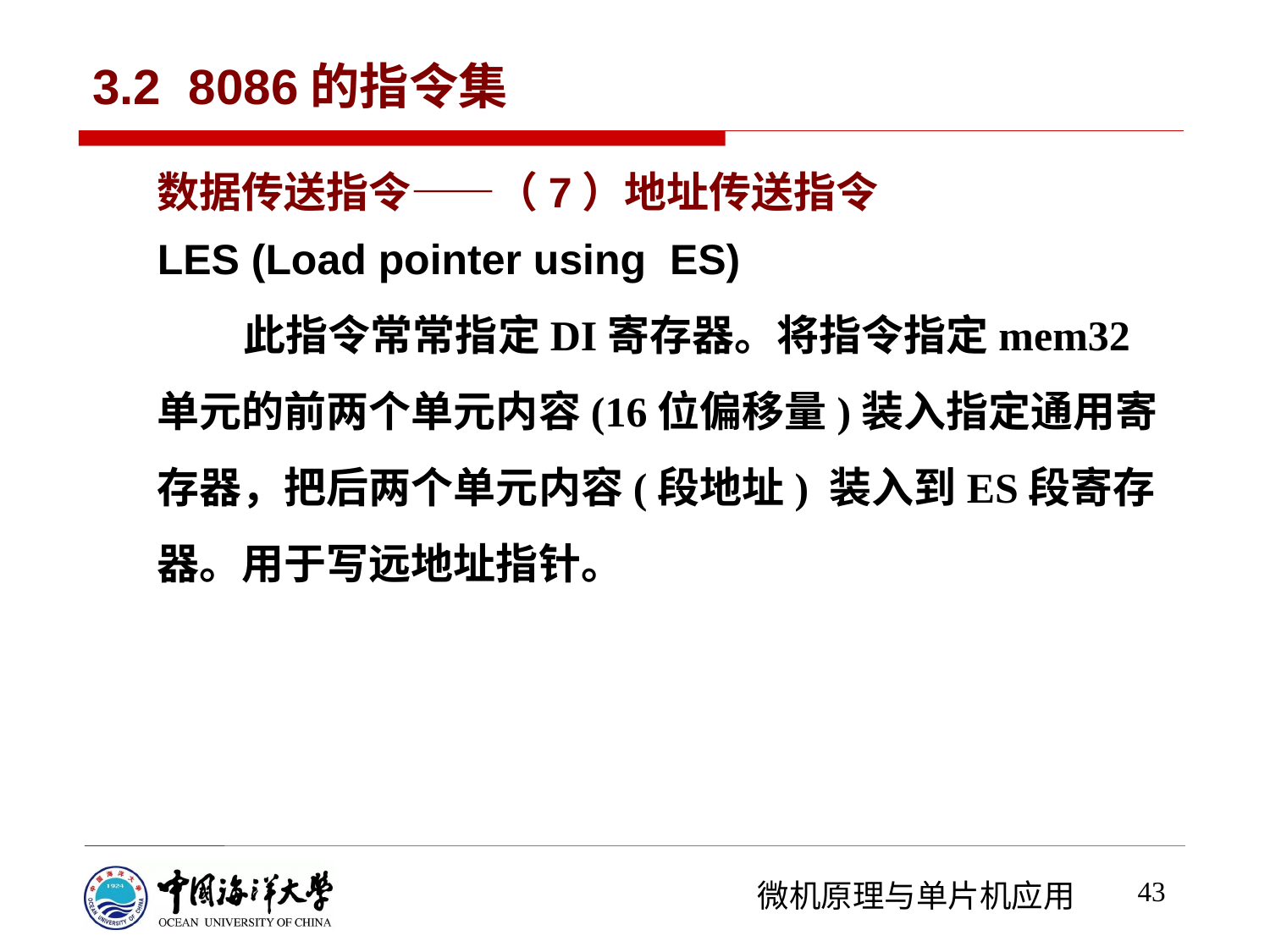

# 3.2  8086的指令集
数据传送指令——（7）地址传送指令
LES (Load pointer using  ES)
        此指令常常指定DI寄存器。将指令指定mem32单元的前两个单元内容(16位偏移量)装入指定通用寄存器，把后两个单元内容(段地址) 装入到ES段寄存器。用于写远地址指针。

43